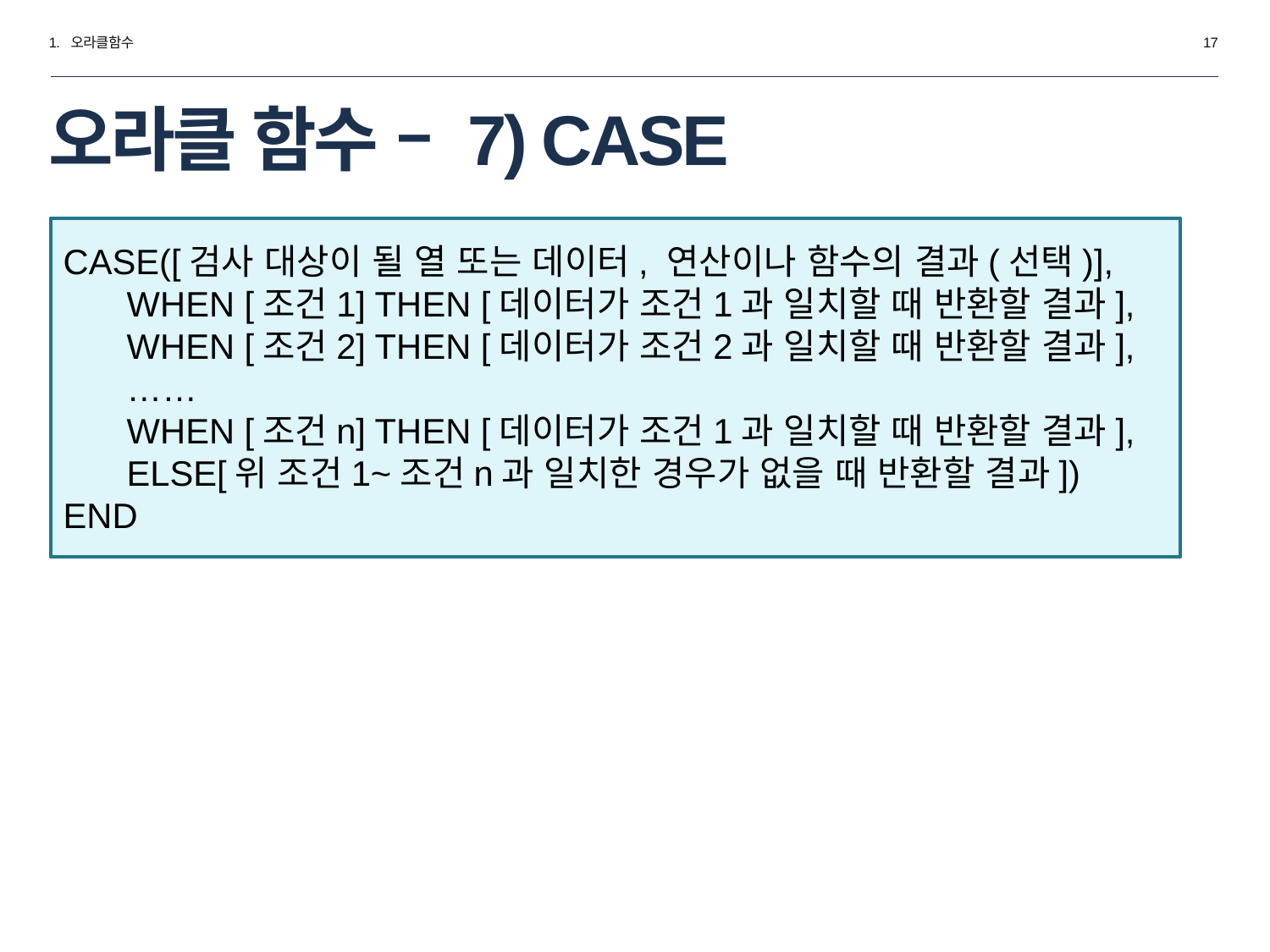

1.  오라클함수
17
# 오라클 함수 – 7) CASE
CASE([검사 대상이 될 열 또는 데이터, 연산이나 함수의 결과(선택)],
WHEN [조건1] THEN [데이터가 조건1과 일치할 때 반환할 결과],
WHEN [조건2] THEN [데이터가 조건2과 일치할 때 반환할 결과],
……
WHEN [조건n] THEN [데이터가 조건1과 일치할 때 반환할 결과],
ELSE[위 조건1~조건n과 일치한 경우가 없을 때 반환할 결과])
END